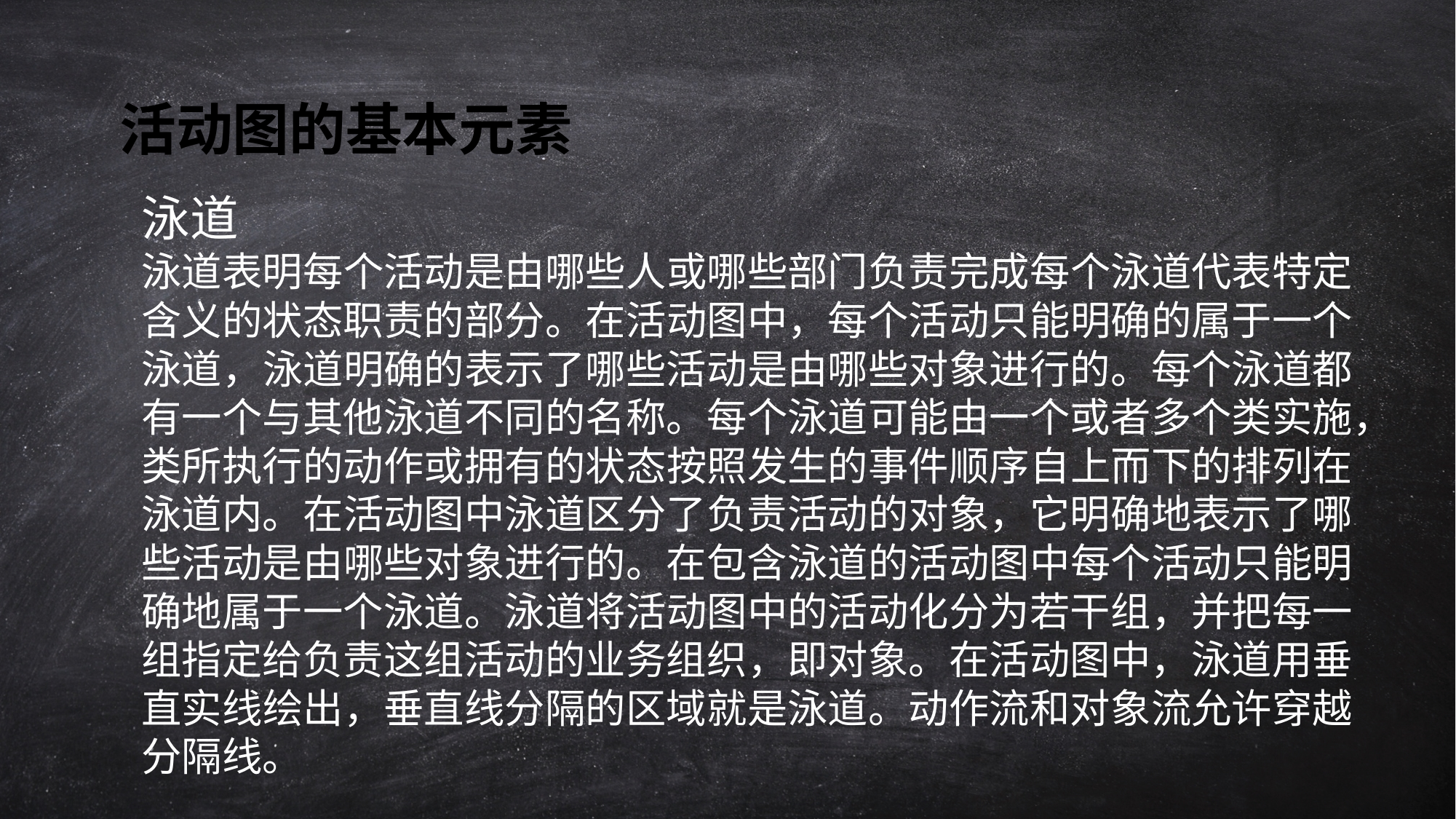

活动图的基本元素

泳道
泳道表明每个活动是由哪些人或哪些部门负责完成每个泳道代表特定含义的状态职责的部分。在活动图中，每个活动只能明确的属于一个泳道，泳道明确的表示了哪些活动是由哪些对象进行的。每个泳道都有一个与其他泳道不同的名称。每个泳道可能由一个或者多个类实施，类所执行的动作或拥有的状态按照发生的事件顺序自上而下的排列在泳道内。在活动图中泳道区分了负责活动的对象，它明确地表示了哪些活动是由哪些对象进行的。在包含泳道的活动图中每个活动只能明确地属于一个泳道。泳道将活动图中的活动化分为若干组，并把每一组指定给负责这组活动的业务组织，即对象。在活动图中，泳道用垂直实线绘出，垂直线分隔的区域就是泳道。动作流和对象流允许穿越分隔线。